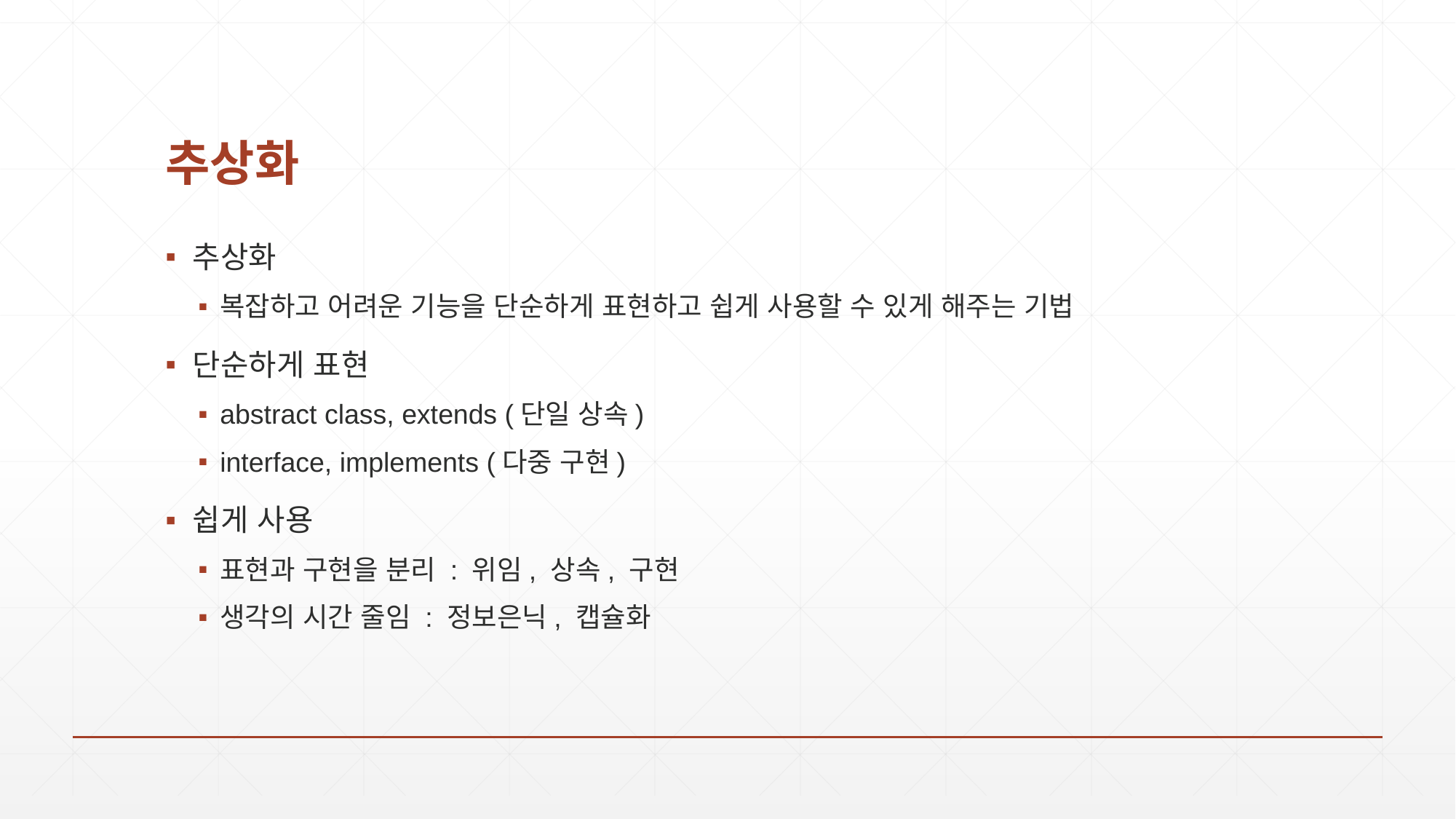

# 추상화
추상화
복잡하고 어려운 기능을 단순하게 표현하고 쉽게 사용할 수 있게 해주는 기법
단순하게 표현
abstract class, extends (단일 상속)
interface, implements (다중 구현)
쉽게 사용
표현과 구현을 분리 : 위임, 상속, 구현
생각의 시간 줄임 : 정보은닉, 캡슐화